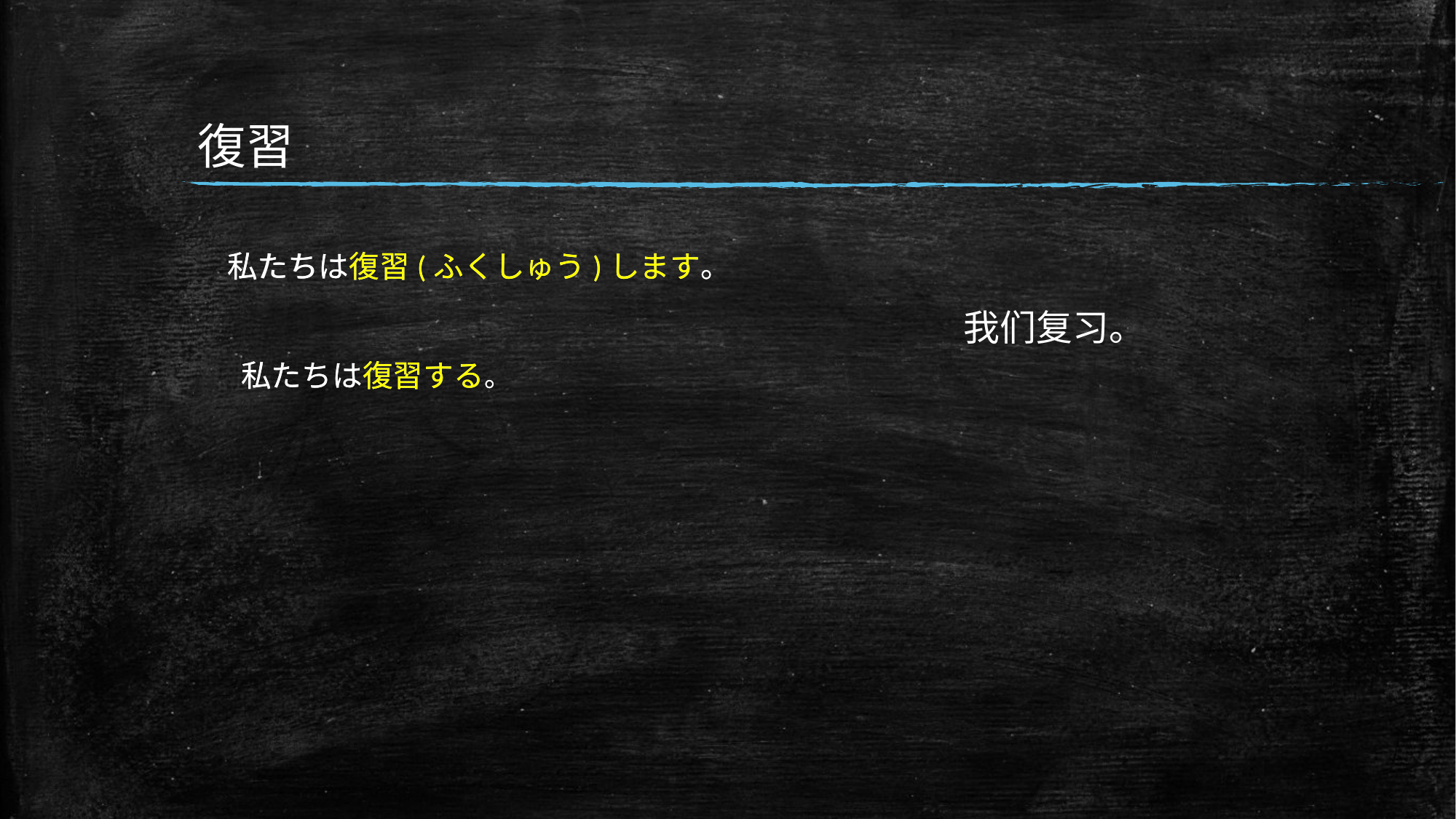

復習
私たちは復習(ふくしゅう)します。
私たちは復習(ふくしゅう)します。
我们复习。
私たちは復習する。
私たちは復習する。